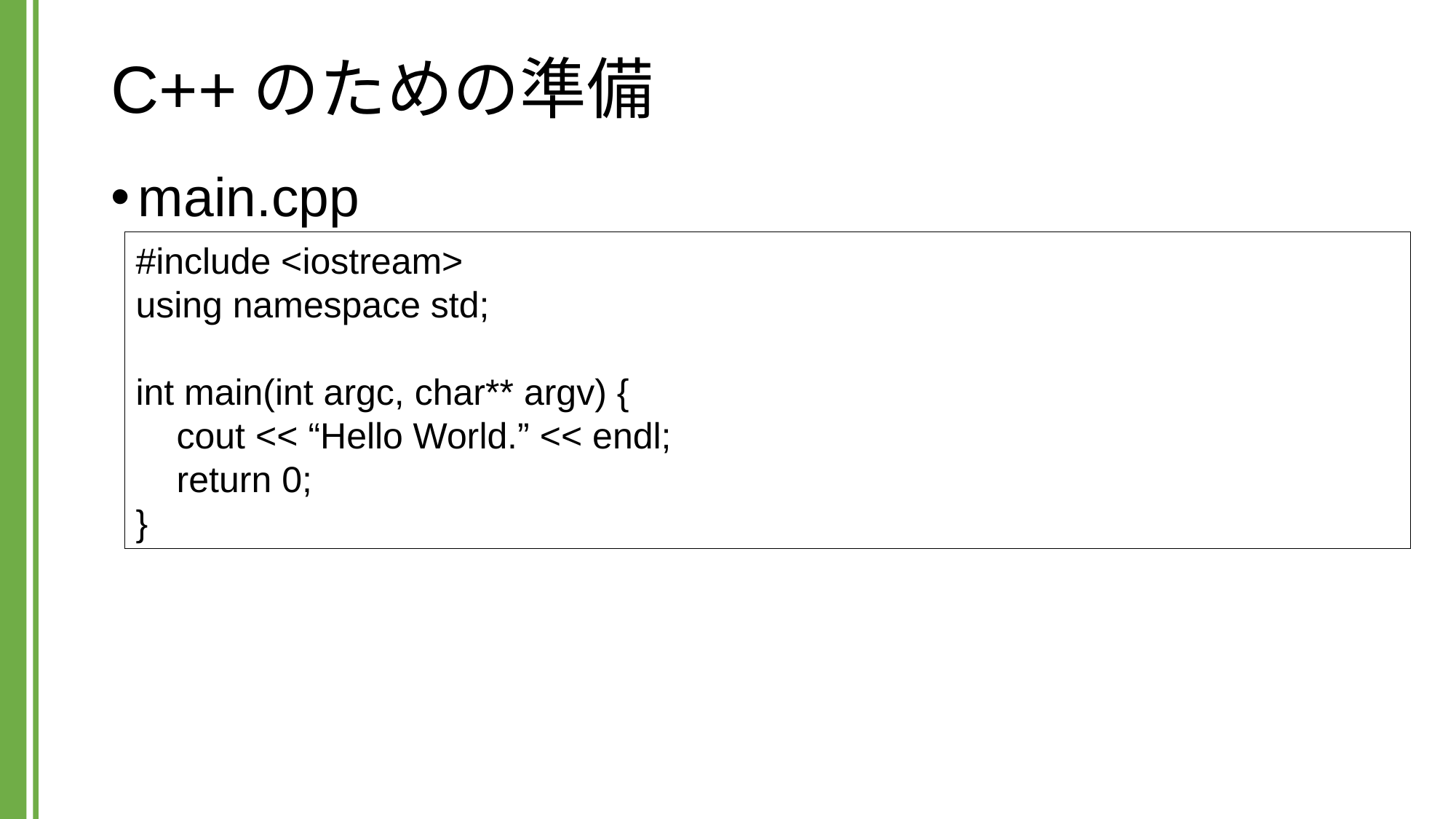

# C++のための準備
main.cpp

#include <iostream>
using namespace std;

int main(int argc, char** argv) {
    cout << “Hello World.” << endl;
    return 0;
}